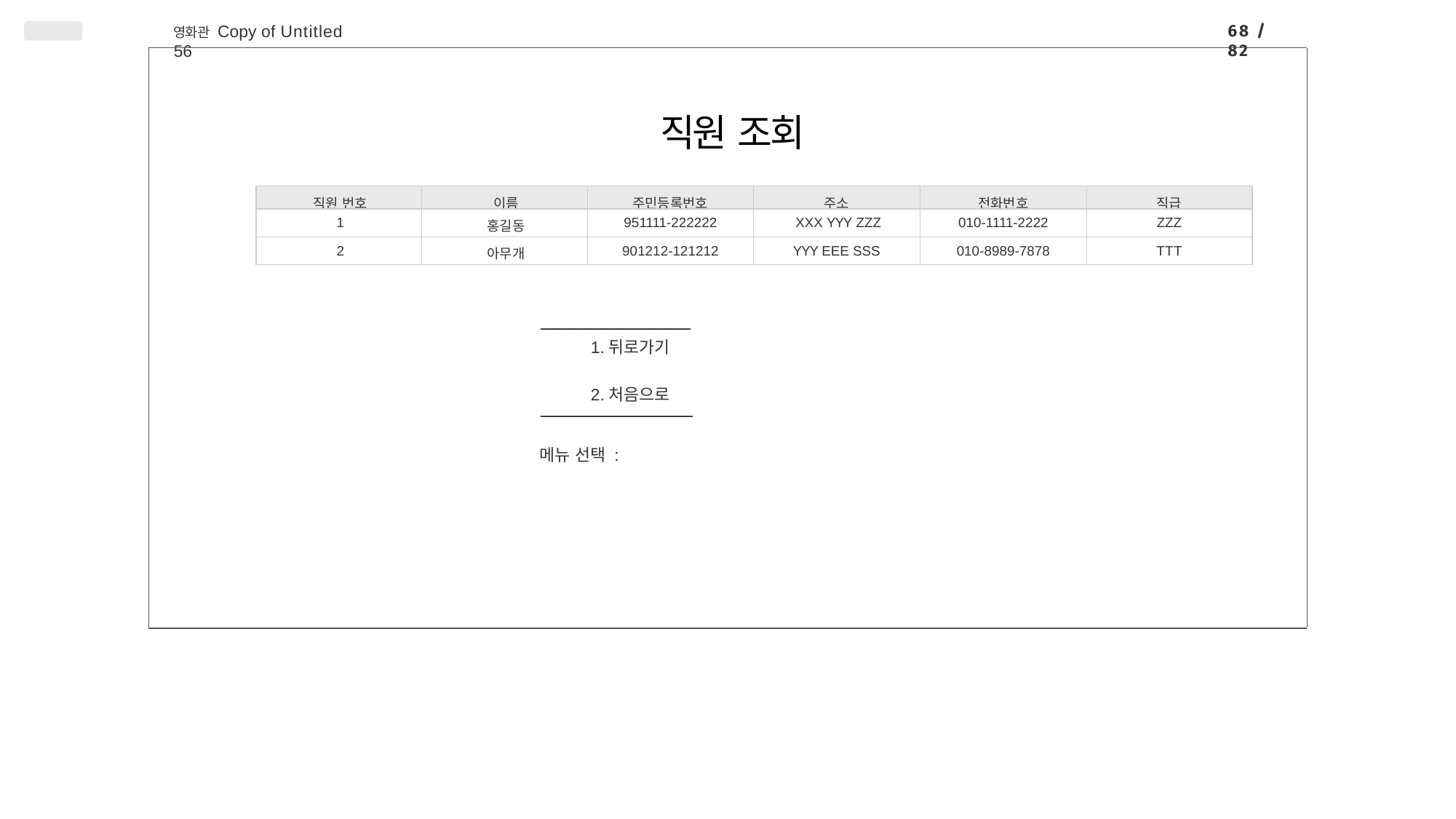

68 / 82
영화관 Copy of Untitled 56

# 직원 조회
| 직원 번호 | 이름 | 주민등록번호 | 주소 | 전화번호 | 직급 |
| --- | --- | --- | --- | --- | --- |
| 1 | 홍길동 | 951111-222222 | XXX YYY ZZZ | 010-1111-2222 | ZZZ |
| 2 | 아무개 | 901212-121212 | YYY EEE SSS | 010-8989-7878 | TTT |
-----------------------------------------------------------------
뒤로가기

처음으로
------------------------------------------------------------------

메뉴 선택 :